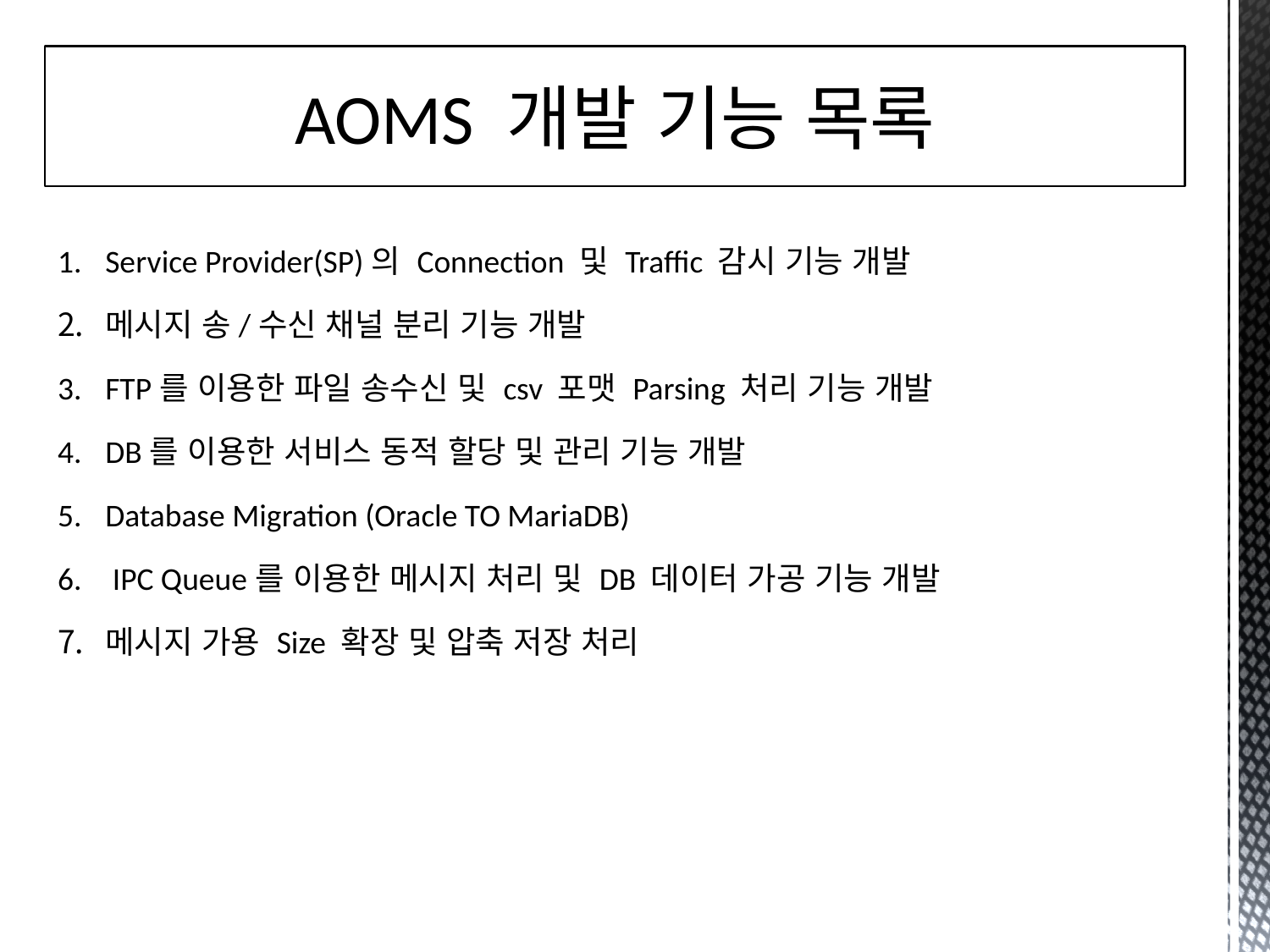

AOMS 개발 기능 목록
Service Provider(SP)의 Connection 및 Traffic 감시 기능 개발
메시지 송/수신 채널 분리 기능 개발
FTP를 이용한 파일 송수신 및 csv 포맷 Parsing 처리 기능 개발
DB를 이용한 서비스 동적 할당 및 관리 기능 개발
Database Migration (Oracle TO MariaDB)
 IPC Queue를 이용한 메시지 처리 및 DB 데이터 가공 기능 개발
메시지 가용 Size 확장 및 압축 저장 처리